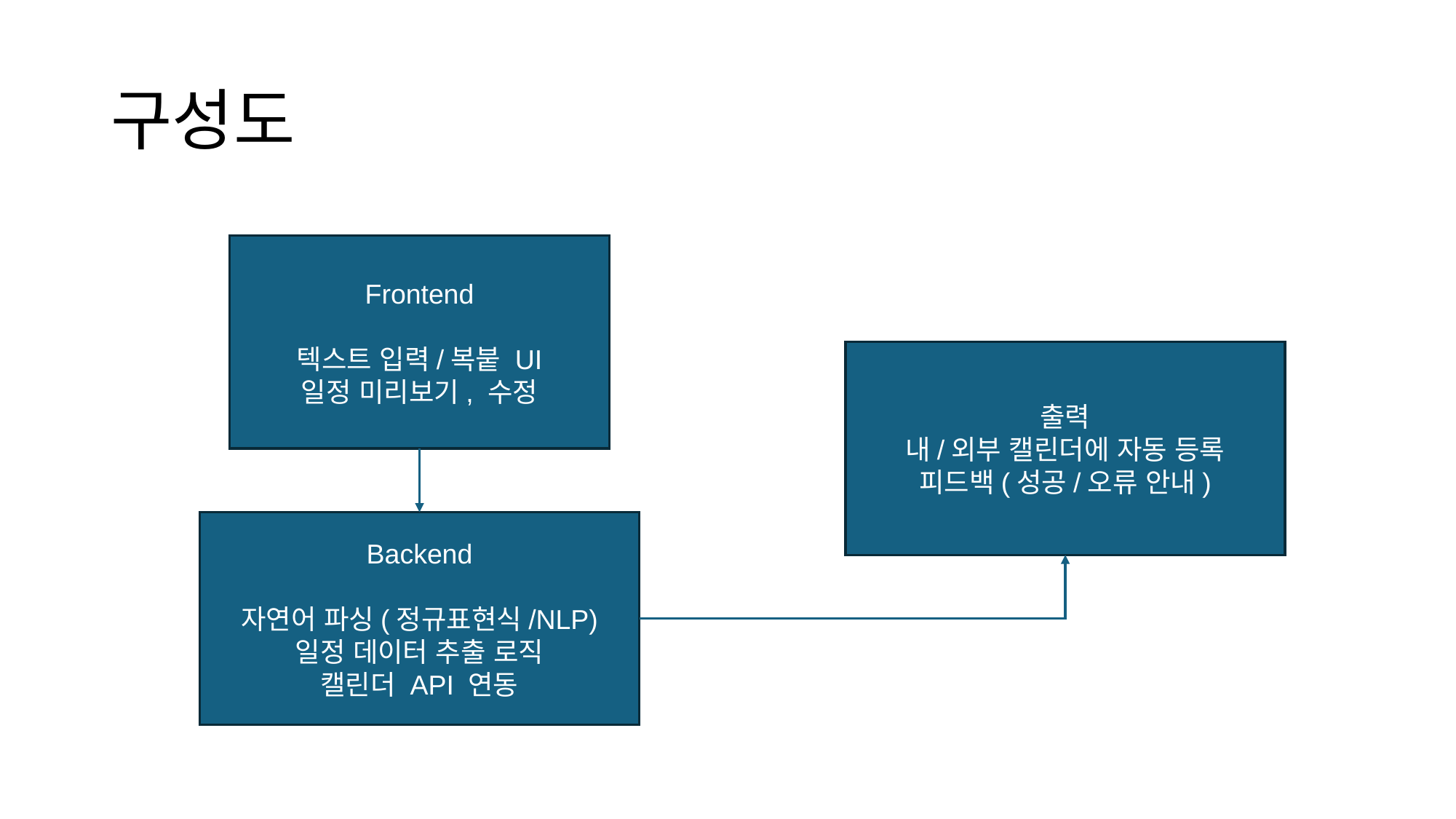

# 구성도
Frontend

텍스트 입력/복붙 UI
일정 미리보기, 수정
출력
내/외부 캘린더에 자동 등록
피드백(성공/오류 안내)
Backend

자연어 파싱(정규표현식/NLP)
일정 데이터 추출 로직
캘린더 API 연동